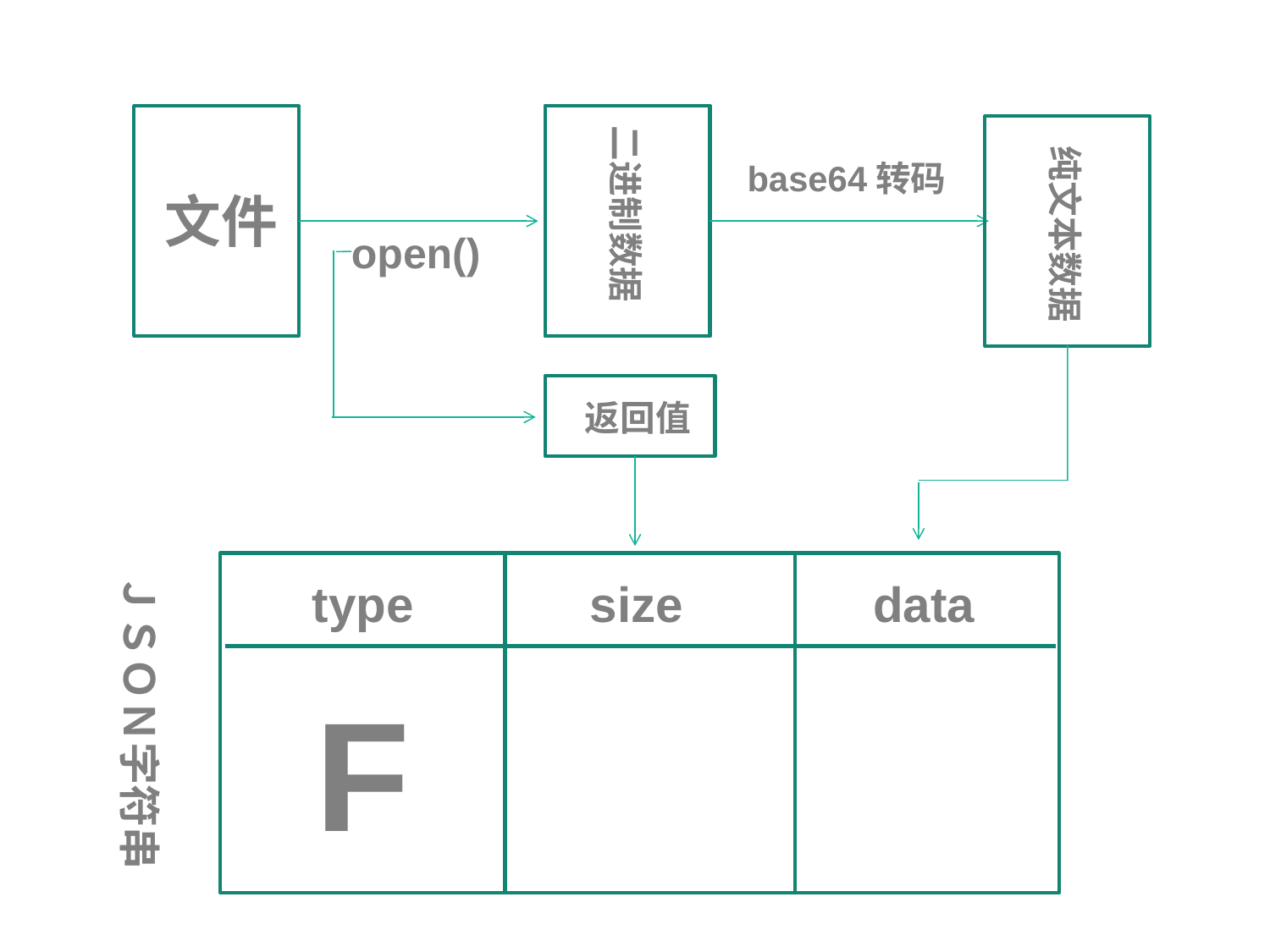

二进制数据
纯文本数据
base64转码
文件
open()

返回值

ＪＳＯＮ字符串
type
size
data
F